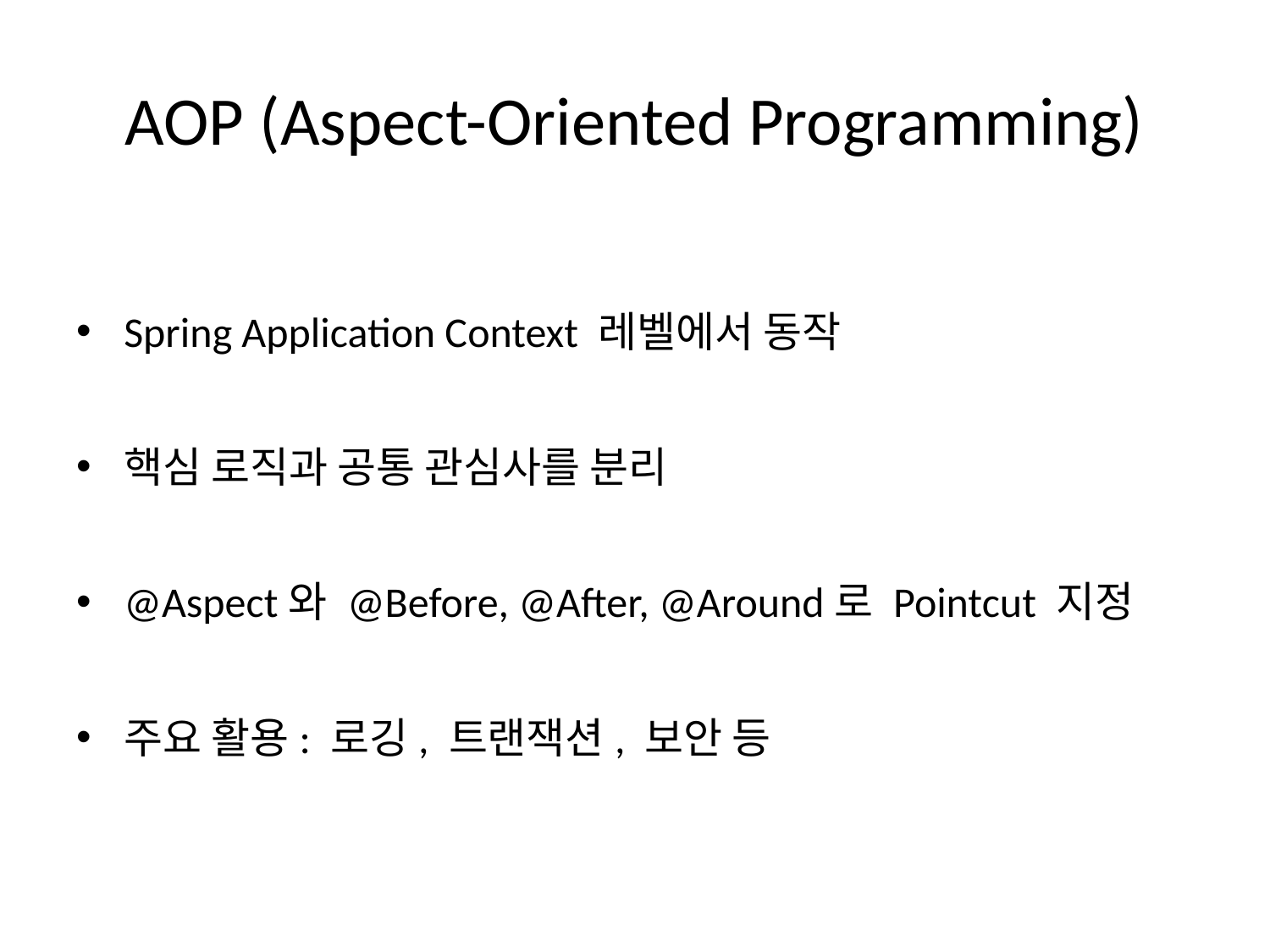

# AOP (Aspect-Oriented Programming)
Spring Application Context 레벨에서 동작
핵심 로직과 공통 관심사를 분리
@Aspect와 @Before, @After, @Around로 Pointcut 지정
주요 활용: 로깅, 트랜잭션, 보안 등